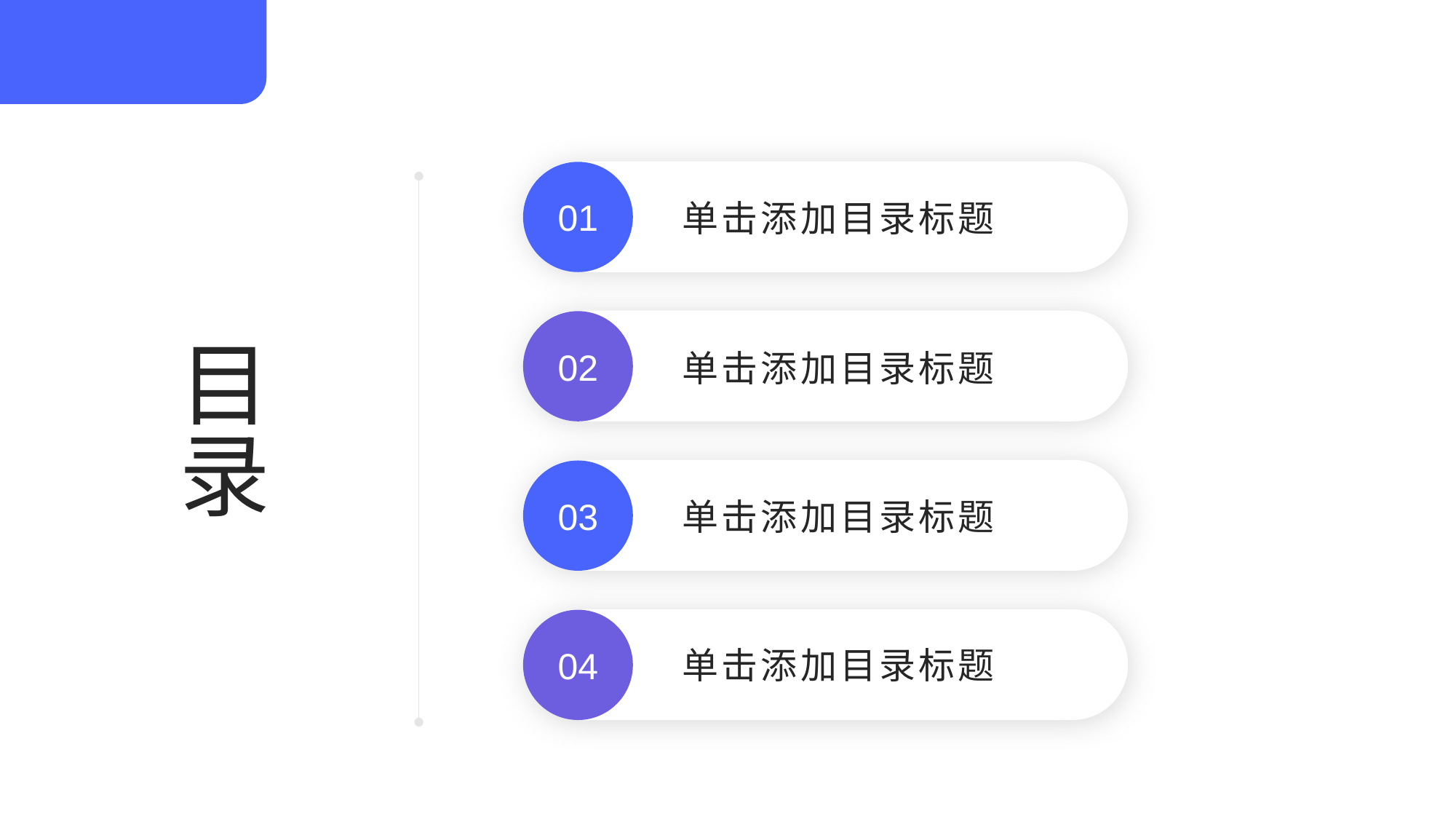

01
单击添加目录标题
目录

02
单击添加目录标题

03
单击添加目录标题

04
单击添加目录标题